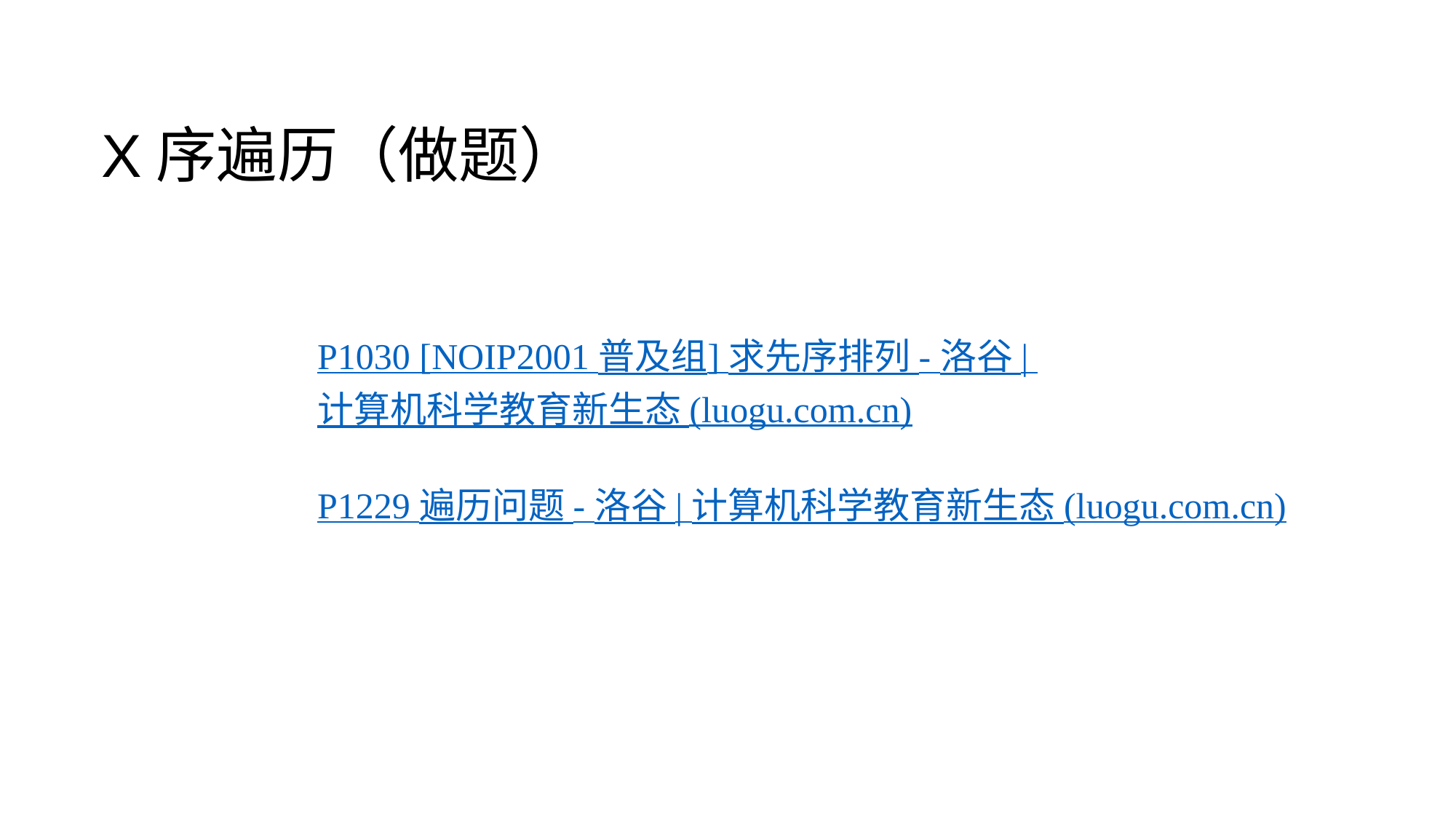

X序遍历（做题）
P1030 [NOIP2001 普及组] 求先序排列 - 洛谷 | 计算机科学教育新生态 (luogu.com.cn)

P1229 遍历问题 - 洛谷 | 计算机科学教育新生态 (luogu.com.cn)